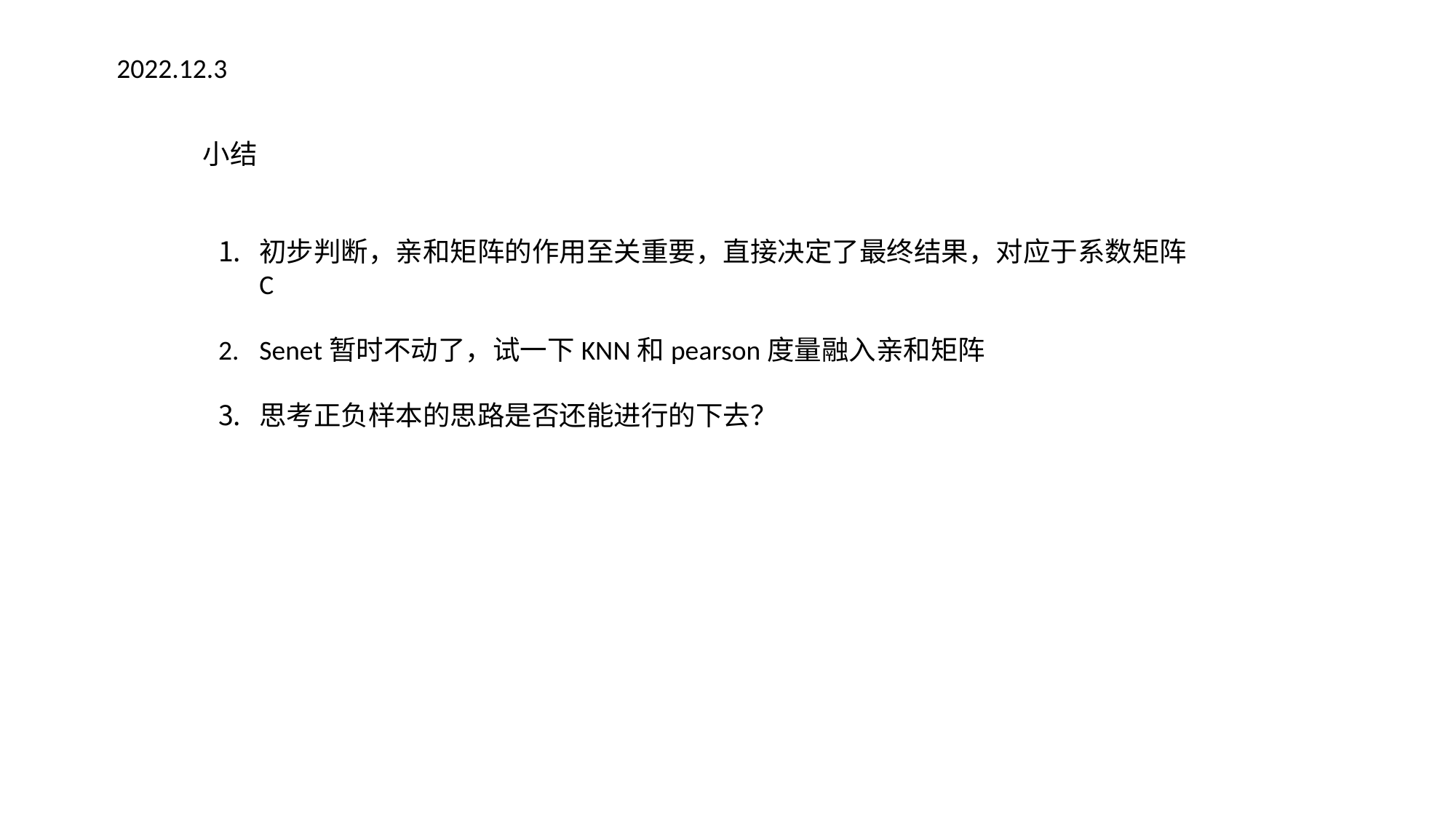

2022.12.3
小结
初步判断，亲和矩阵的作用至关重要，直接决定了最终结果，对应于系数矩阵C

Senet暂时不动了，试一下KNN和pearson度量融入亲和矩阵

思考正负样本的思路是否还能进行的下去？